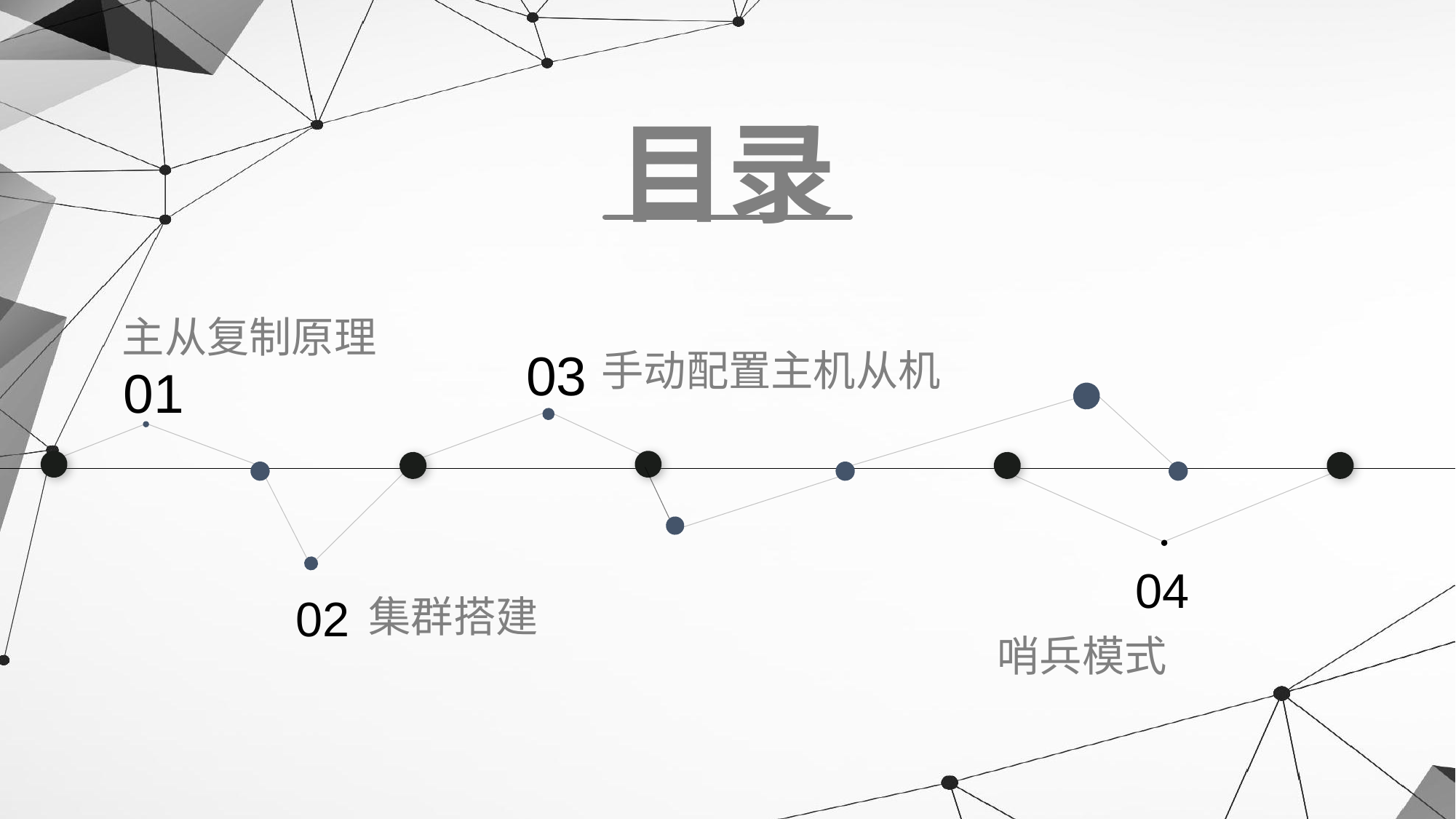

目录
主从复制原理
03
手动配置主机从机
01

04

02
集群搭建
哨兵模式